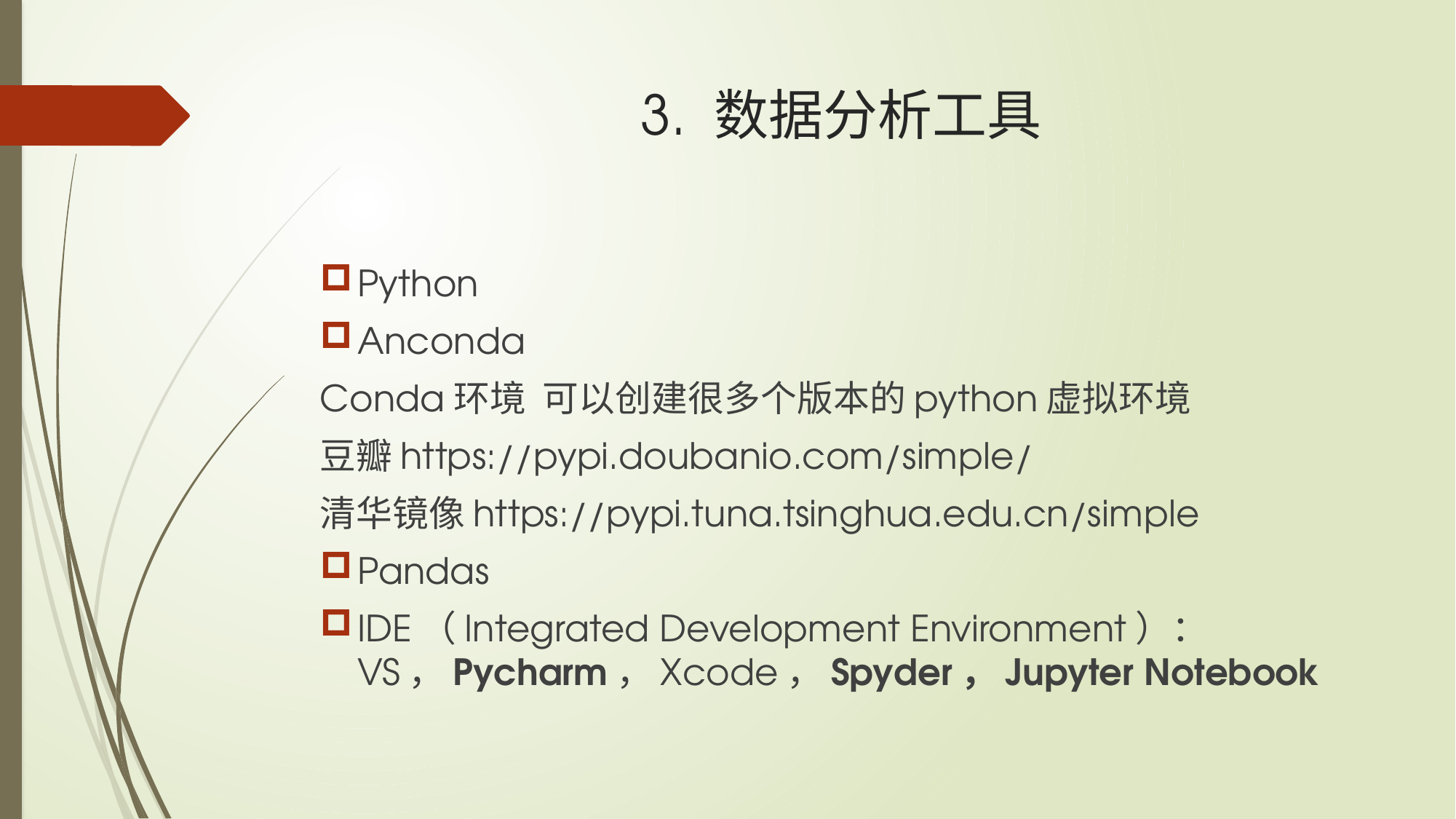

# 3. 数据分析工具
Python
Anconda
Conda环境  可以创建很多个版本的python虚拟环境
豆瓣https://pypi.doubanio.com/simple/
清华镜像https://pypi.tuna.tsinghua.edu.cn/simple
Pandas
IDE（Integrated Development Environment）：VS，Pycharm，Xcode，Spyder，Jupyter Notebook